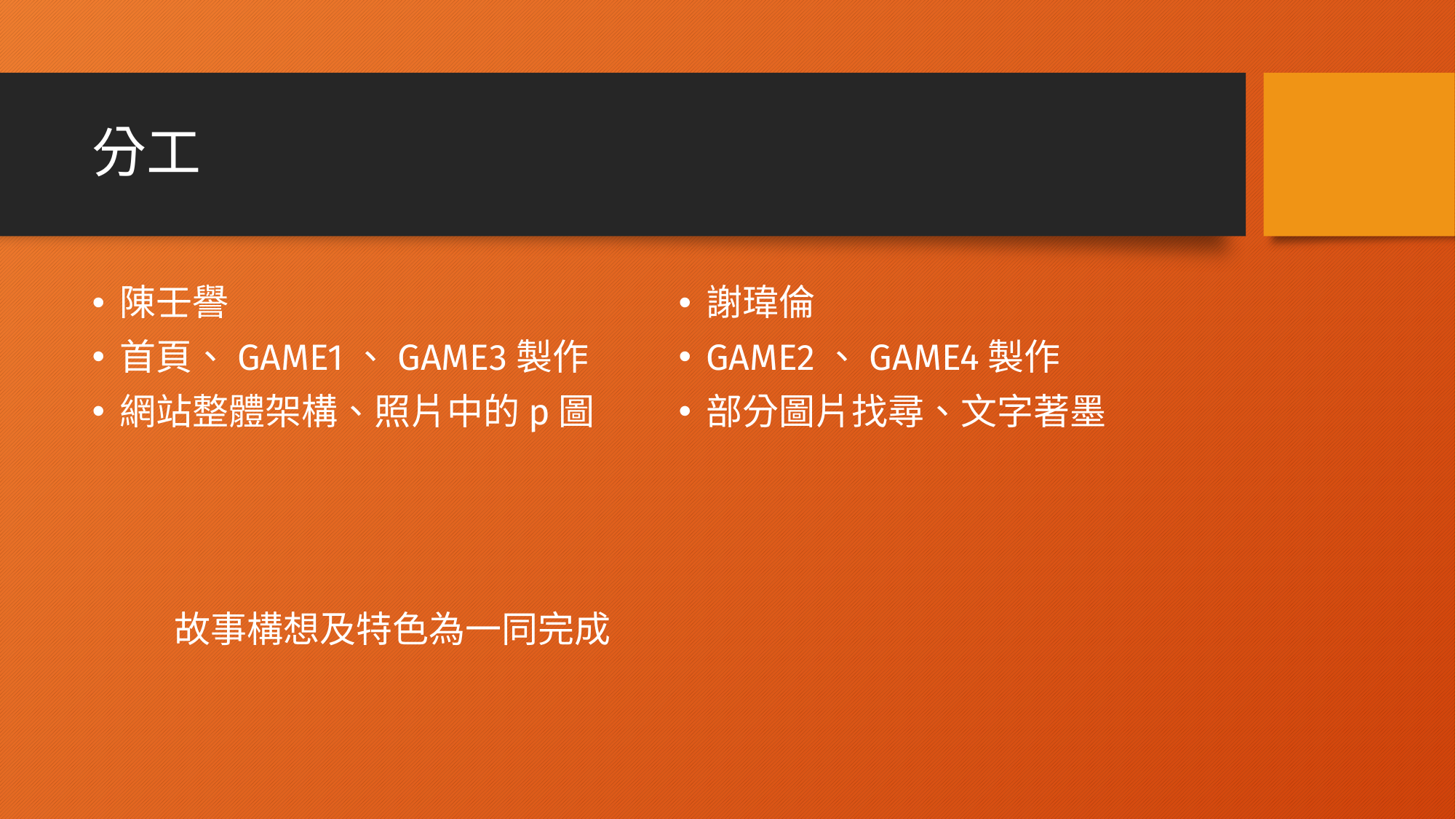

# 分工
陳壬譽
首頁、GAME1、GAME3製作
網站整體架構、照片中的p圖

         故事構想及特色為一同完成
謝瑋倫
GAME2、GAME4製作
部分圖片找尋、文字著墨